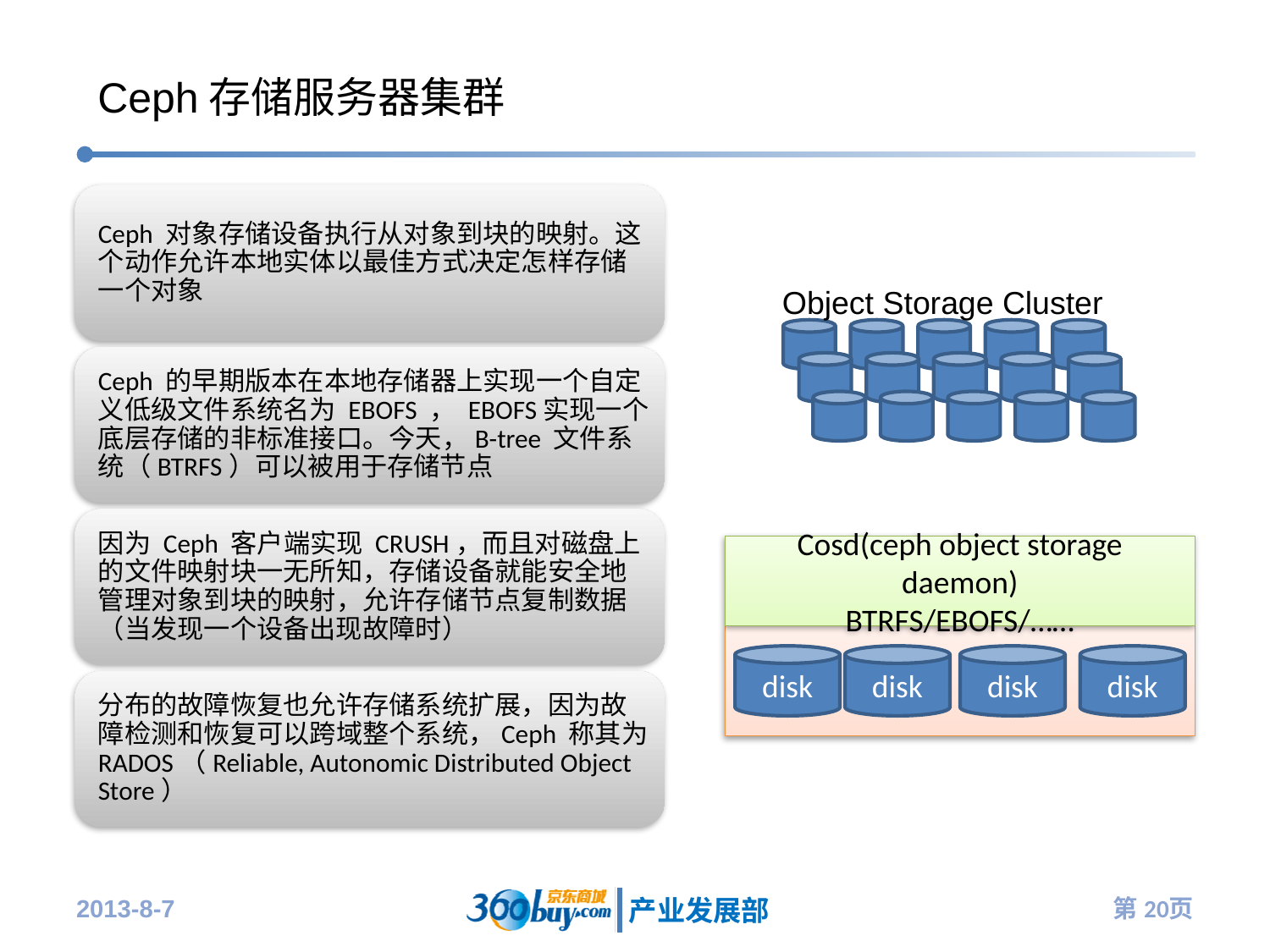

# Ceph存储服务器集群
Ceph 对象存储设备执行从对象到块的映射。这个动作允许本地实体以最佳方式决定怎样存储一个对象
Ceph 的早期版本在本地存储器上实现一个自定义低级文件系统名为 EBOFS ， EBOFS实现一个底层存储的非标准接口。今天，B-tree 文件系统（BTRFS）可以被用于存储节点
因为 Ceph 客户端实现 CRUSH，而且对磁盘上的文件映射块一无所知，存储设备就能安全地管理对象到块的映射，允许存储节点复制数据（当发现一个设备出现故障时）
分布的故障恢复也允许存储系统扩展，因为故障检测和恢复可以跨域整个系统，Ceph 称其为 RADOS（Reliable, Autonomic Distributed Object Store）
Object Storage Cluster

Cosd(ceph object storage daemon)
BTRFS/EBOFS/……

disk
disk
disk
disk
2013-8-7
第20页